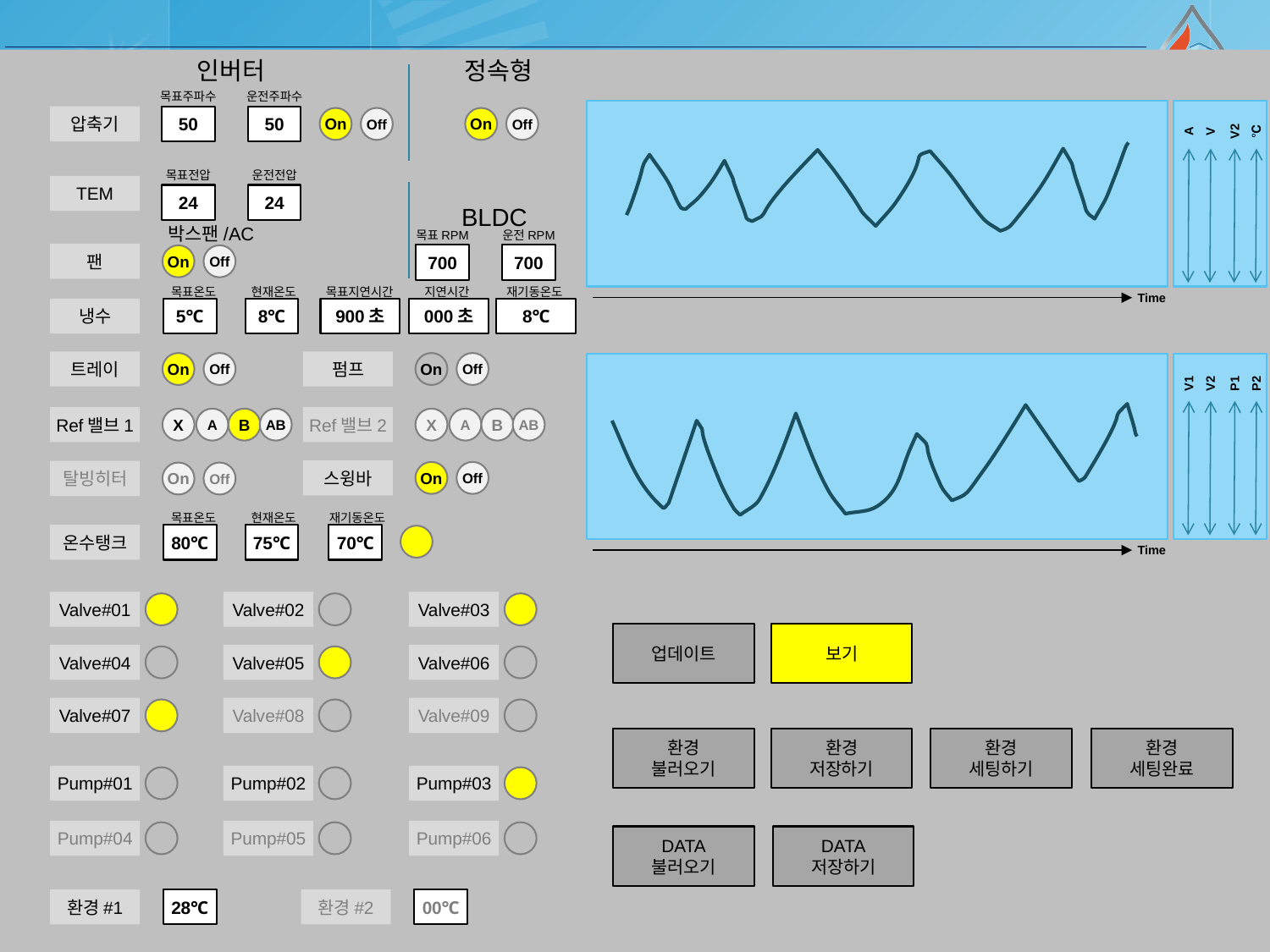

인버터
정속형
ㅠㅠ
목표주파수
운전주파수

압축기
50
50
On
Off
On
Off
A
V
V2
℃

목표전압
운전전압
TEM
24
24
BLDC
박스팬/AC
목표RPM
운전RPM
팬
700
700
On
Off
목표온도
현재온도
목표지연시간
지연시간
재기동온도
Time
5℃
8℃
900초
000초
8℃
냉수
트레이
펌프
On
Off
On
Off

V1
V2
P1
P2

Ref밸브1
Ref밸브2
X
A
B
AB
X
A
B
AB
스윙바
탈빙히터
On
Off
On
Off
목표온도
현재온도
재기동온도
80℃
75℃
70℃
온수탱크

Time
Valve#01
Valve#02
Valve#03

업데이트
보기
Valve#04
Valve#05
Valve#06

Valve#07
Valve#08
Valve#09

환경
불러오기
환경
저장하기
환경
세팅하기
환경
세팅완료
Pump#01
Pump#02
Pump#03

Pump#04
Pump#05
Pump#06

DATA
불러오기
DATA
저장하기
28℃
00℃
환경#1
환경#2